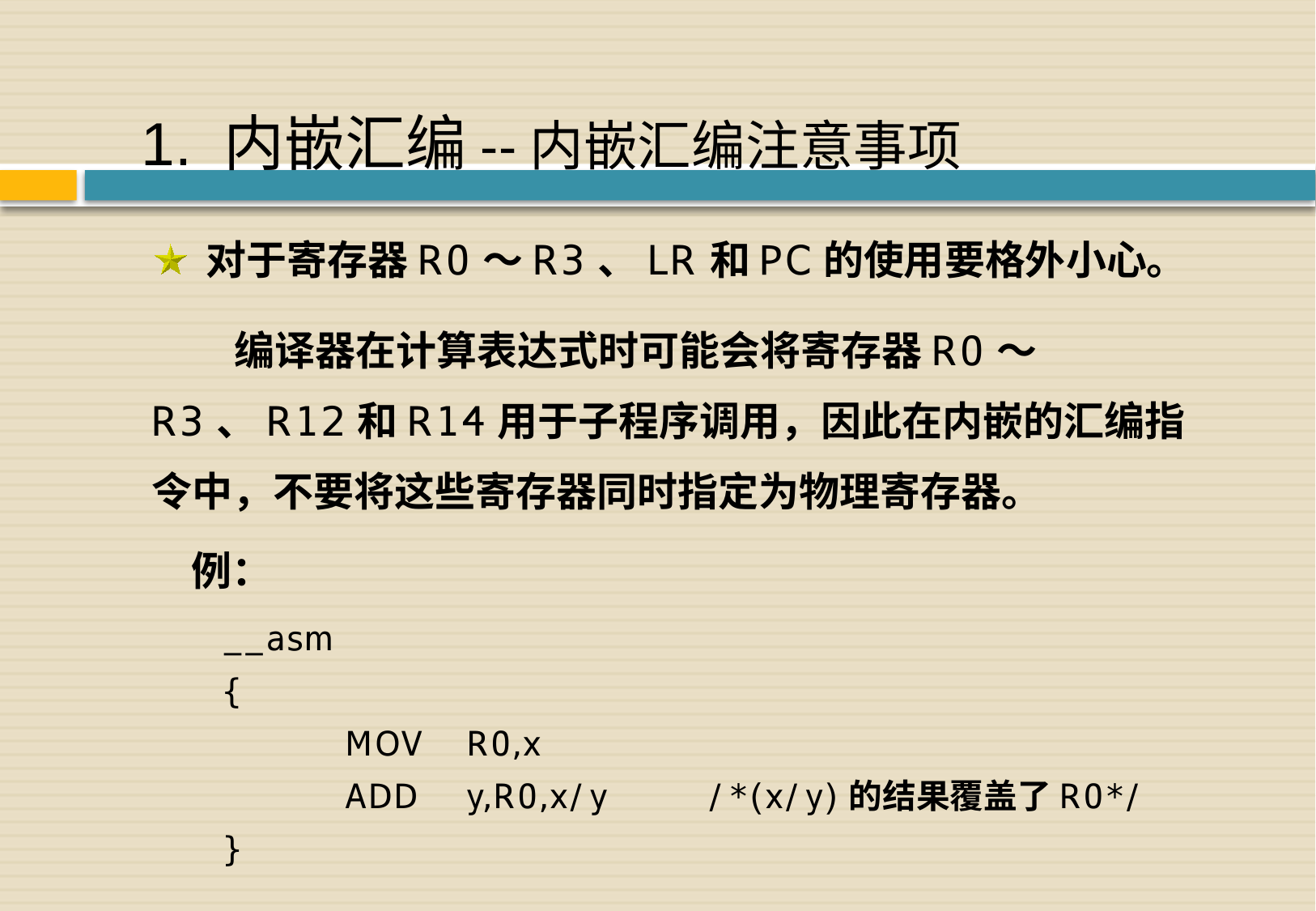

# 1. 内嵌汇编--内嵌汇编注意事项
 对于寄存器R0～R3、LR和PC的使用要格外小心。
        编译器在计算表达式时可能会将寄存器R0～R3、R12和R14用于子程序调用，因此在内嵌的汇编指令中，不要将这些寄存器同时指定为物理寄存器。
 例：
__asm
{
	MOV	R0,x
	ADD	y,R0,x/y	/*(x/y)的结果覆盖了R0*/
}